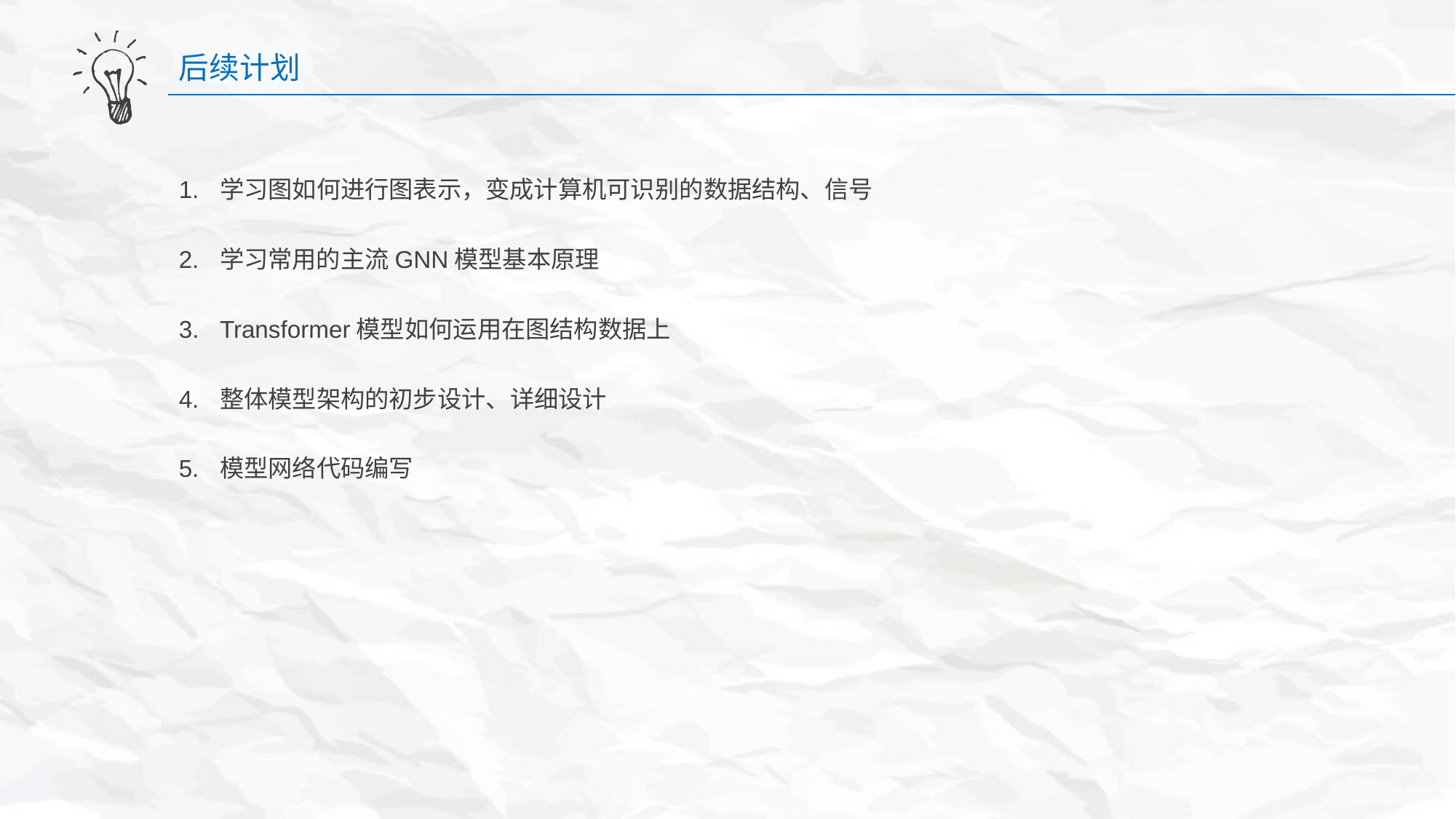

后续计划
学习图如何进行图表示，变成计算机可识别的数据结构、信号

学习常用的主流GNN模型基本原理

Transformer模型如何运用在图结构数据上

整体模型架构的初步设计、详细设计

模型网络代码编写